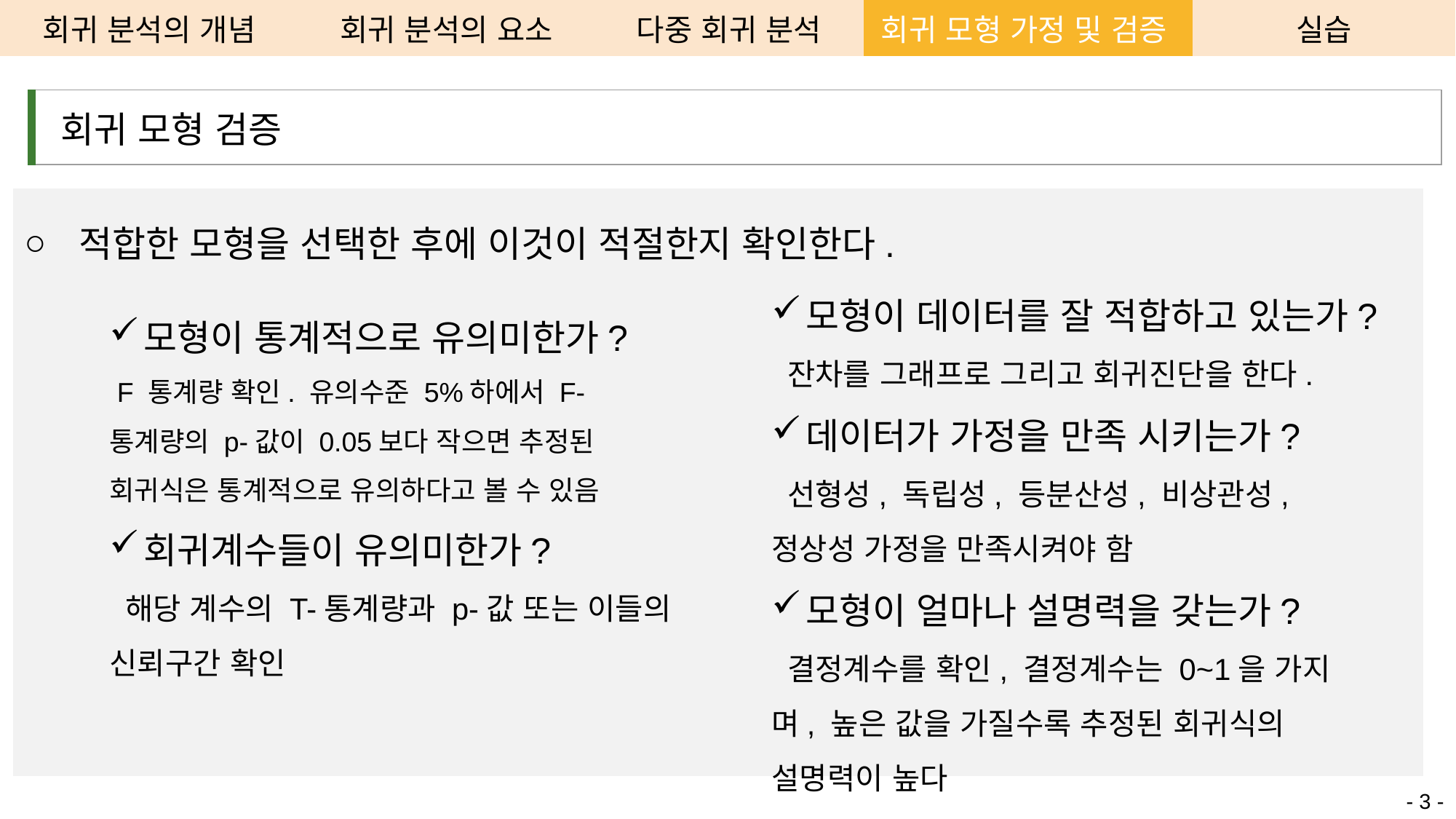

| 회귀 분석의 개념 | 회귀 분석의 요소 | 다중 회귀 분석 | 회귀 모형 가정 및 검증 | 실습 |
| --- | --- | --- | --- | --- |
| 회귀 모형 검증 |
| --- |
적합한 모형을 선택한 후에 이것이 적절한지 확인한다.

모형이 통계적으로 유의미한가?
 F 통계량 확인. 유의수준 5%하에서 F-통계량의 p-값이 0.05보다 작으면 추정된 회귀식은 통계적으로 유의하다고 볼 수 있음
회귀계수들이 유의미한가?
 해당 계수의 T-통계량과 p-값 또는 이들의 신뢰구간 확인

모형이 데이터를 잘 적합하고 있는가?
 잔차를 그래프로 그리고 회귀진단을 한다.
데이터가 가정을 만족 시키는가?
 선형성, 독립성, 등분산성, 비상관성, 정상성 가정을 만족시켜야 함
모형이 얼마나 설명력을 갖는가?
 결정계수를 확인, 결정계수는 0~1을 가지며, 높은 값을 가질수록 추정된 회귀식의 설명력이 높다

- 3 -